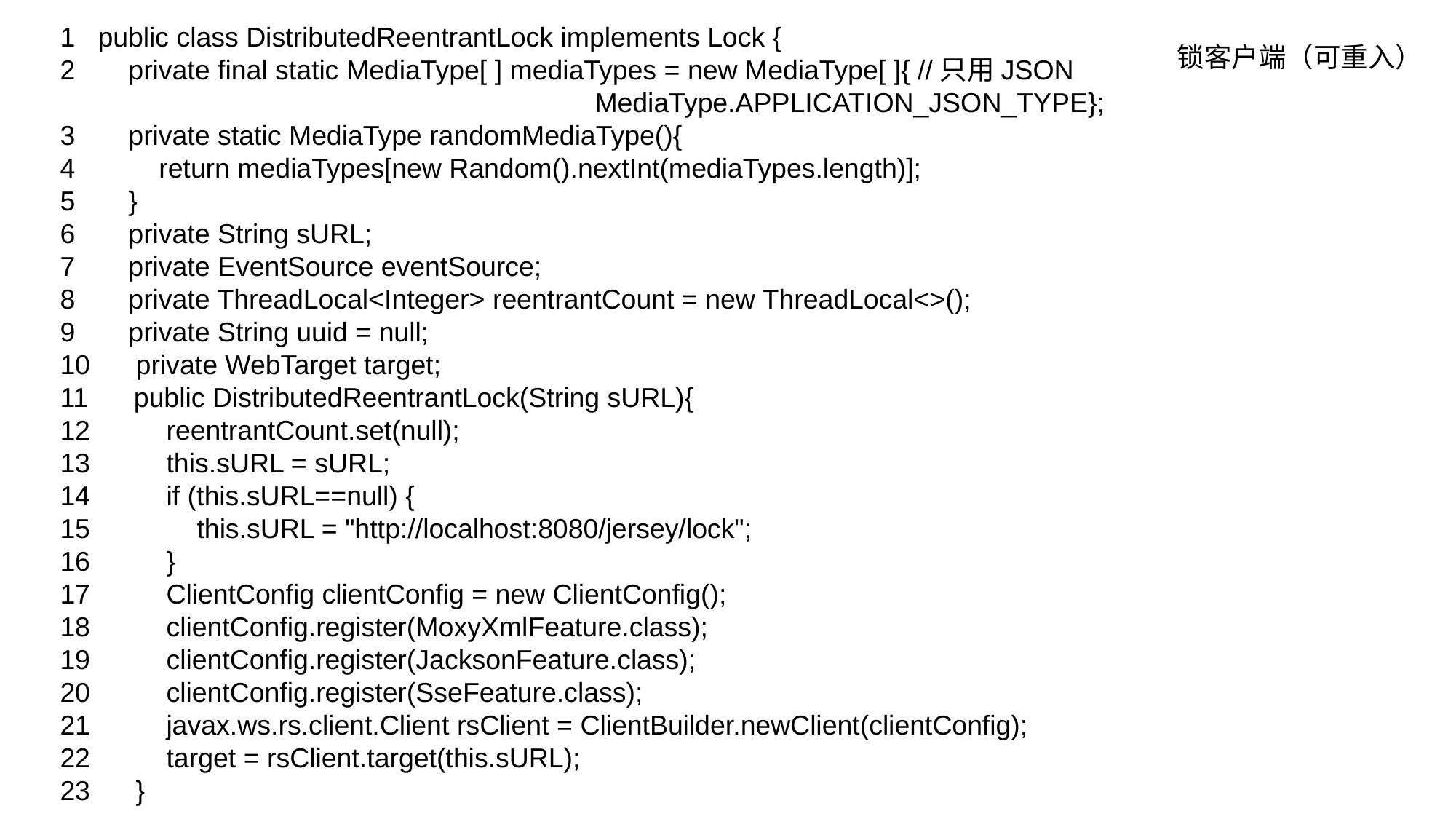

1   public class DistributedReentrantLock implements Lock {
2       private final static MediaType[ ] mediaTypes = new MediaType[ ]{ //只用JSON
                                                                      MediaType.APPLICATION_JSON_TYPE};
3       private static MediaType randomMediaType(){
4           return mediaTypes[new Random().nextInt(mediaTypes.length)];
5       }
6       private String sURL;
7       private EventSource eventSource;
8       private ThreadLocal<Integer> reentrantCount = new ThreadLocal<>();
9       private String uuid = null;
10      private WebTarget target;
11      public DistributedReentrantLock(String sURL){
12          reentrantCount.set(null);
13          this.sURL = sURL;
14          if (this.sURL==null) {
15              this.sURL = "http://localhost:8080/jersey/lock";
16          }
17          ClientConfig clientConfig = new ClientConfig();
18          clientConfig.register(MoxyXmlFeature.class);
19          clientConfig.register(JacksonFeature.class);
20          clientConfig.register(SseFeature.class);
21          javax.ws.rs.client.Client rsClient = ClientBuilder.newClient(clientConfig);
22          target = rsClient.target(this.sURL);
23      }
锁客户端（可重入）